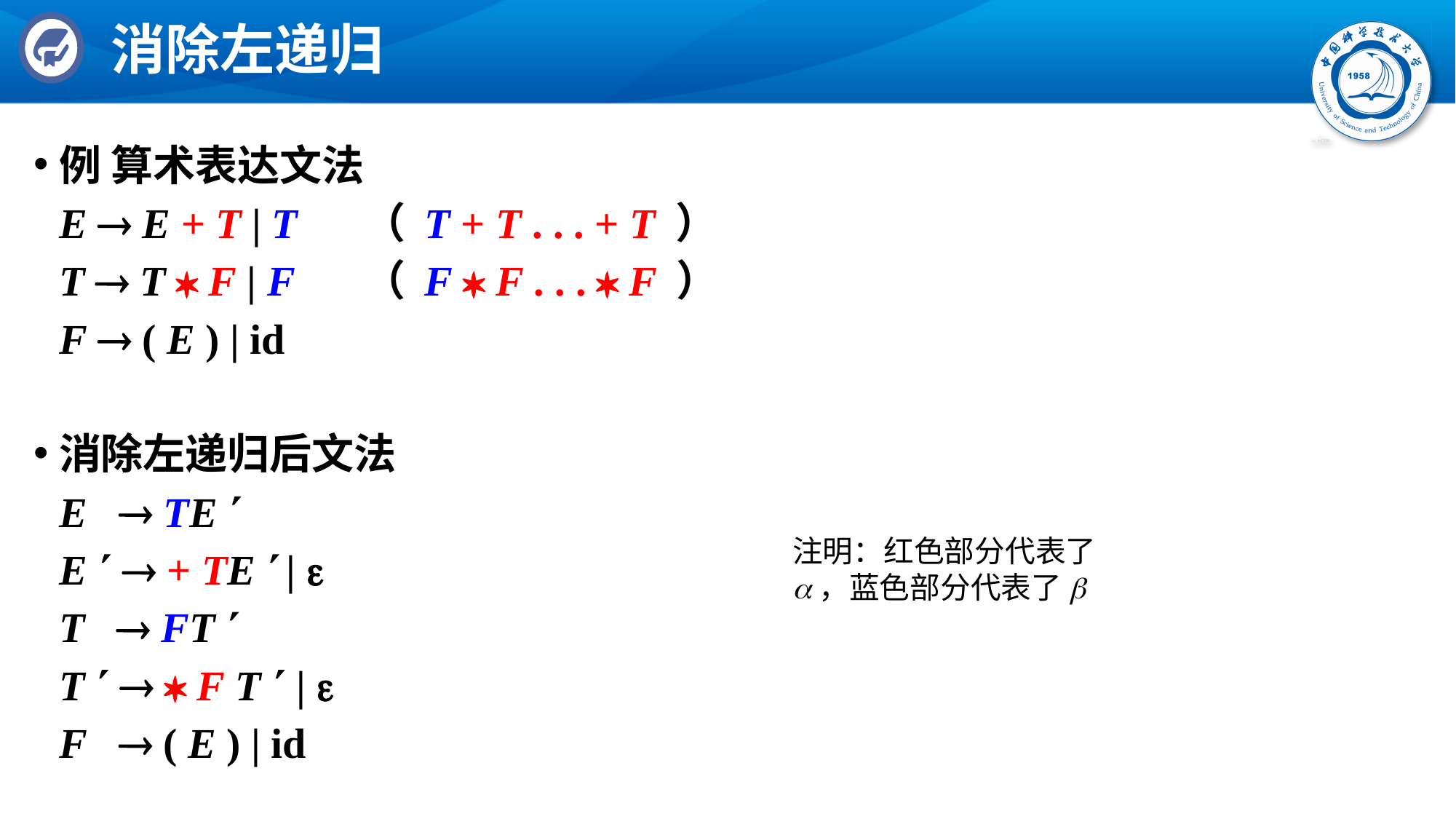

# 消除左递归
例 算术表达文法
		E → E + T | T		（ T + T . . . + T ）
		T → T ∗ F | F		（ F ∗ F . . . ∗ F ）
		F → ( E ) | id

消除左递归后文法
 		E   → TE ′
 		E ′ → + TE ′ | ε
 		T   → FT ′
 		T ′ → ∗ F T ′ | ε
 		F   → ( E ) | id

注明：红色部分代表了α，蓝色部分代表了β